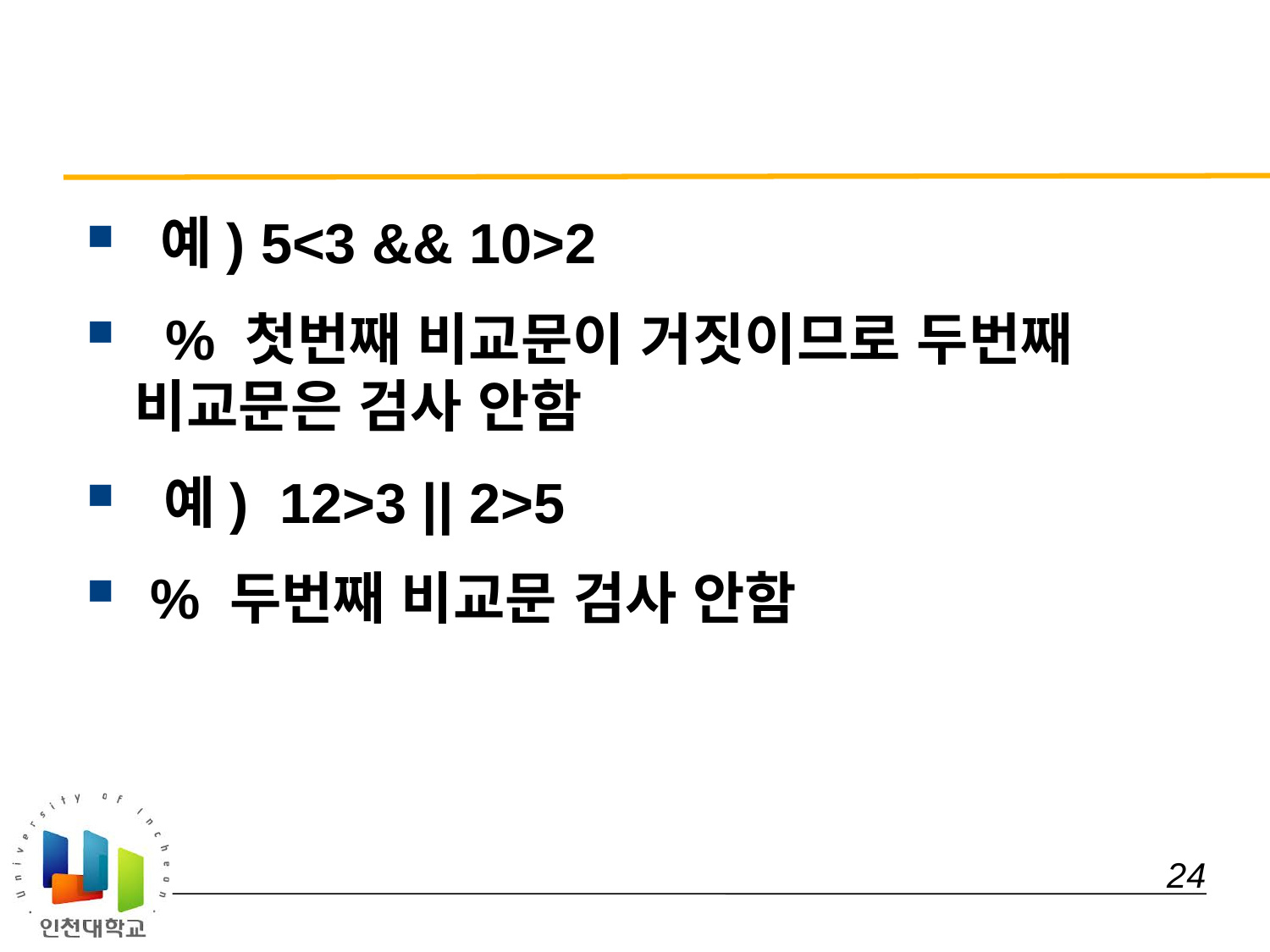

#
 예) 5<3 && 10>2
  % 첫번째 비교문이 거짓이므로 두번째 비교문은 검사 안함
 예)  12>3 || 2>5
 % 두번째 비교문 검사 안함

 24